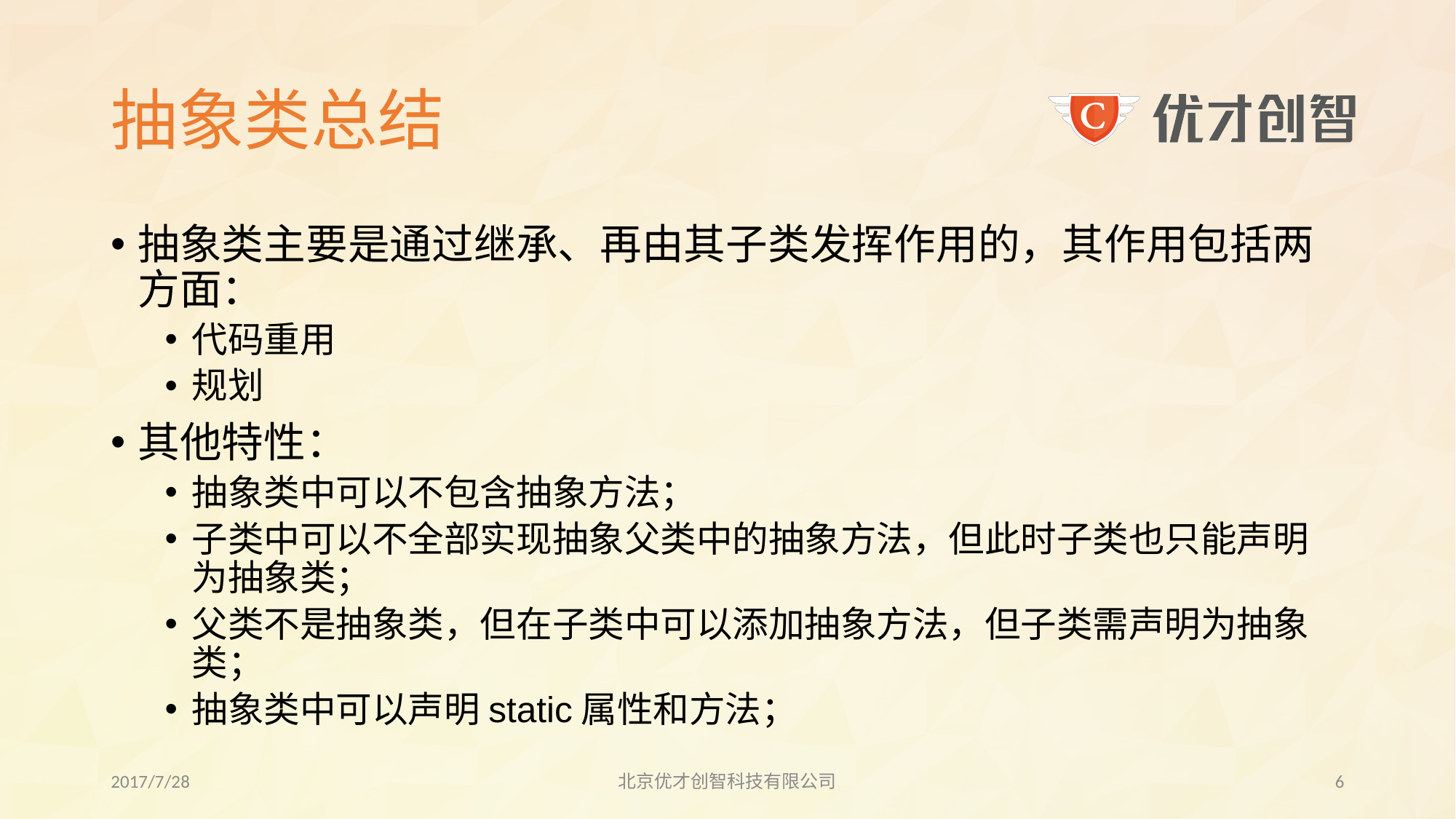

# 抽象类总结
抽象类主要是通过继承、再由其子类发挥作用的，其作用包括两方面：
代码重用
规划
其他特性：
抽象类中可以不包含抽象方法；
子类中可以不全部实现抽象父类中的抽象方法，但此时子类也只能声明为抽象类；
父类不是抽象类，但在子类中可以添加抽象方法，但子类需声明为抽象类；
抽象类中可以声明static属性和方法；
2017/7/28
北京优才创智科技有限公司
6